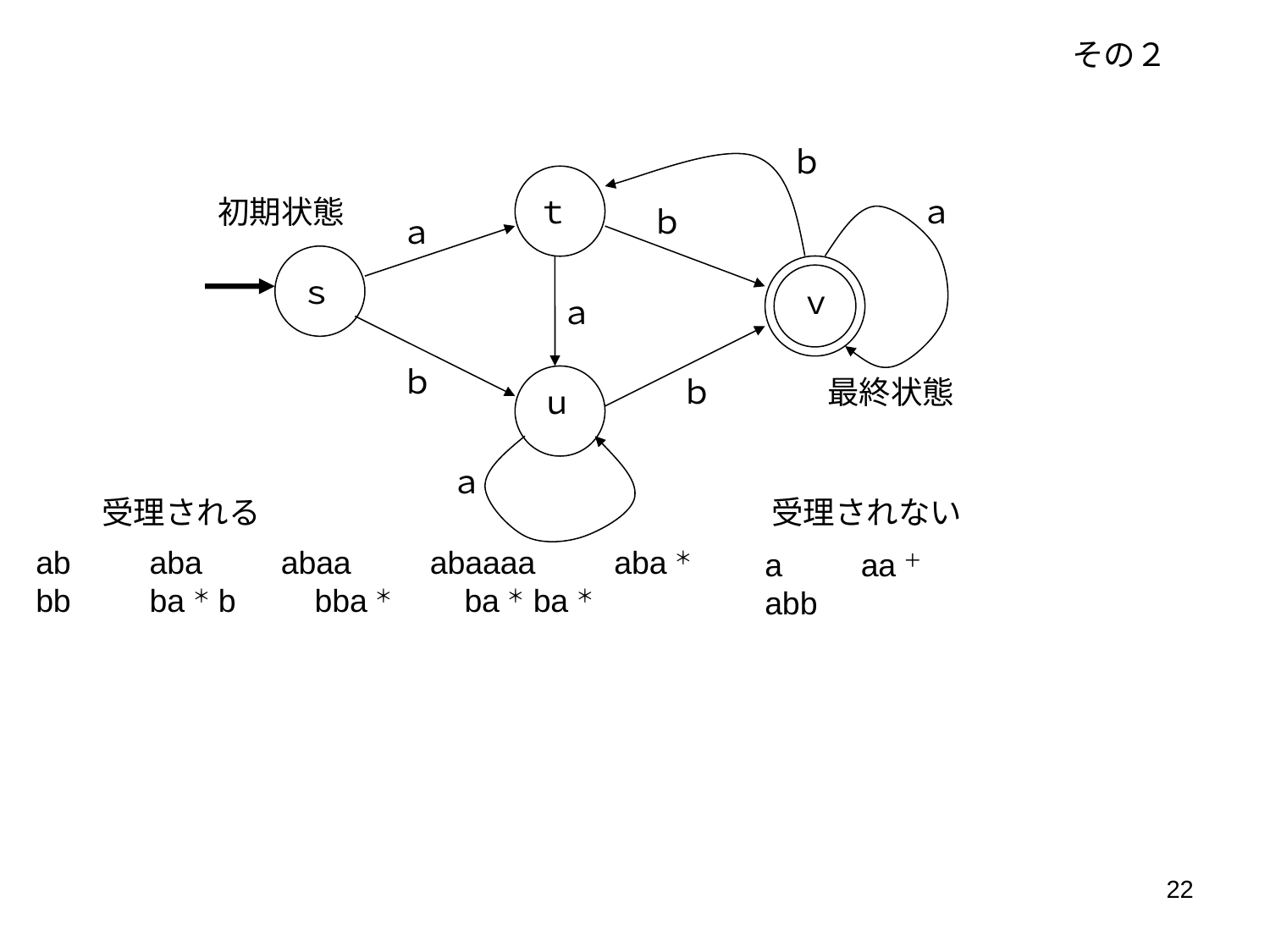

その２
ｂ

初期状態
ｔ
ａ
ｂ

ａ

ｓ
ｖ

ａ

ｂ

ｂ
最終状態
ｕ

ａ
受理される
受理されない
ab　　aba　　abaa　　abaaaa　　aba＊
bb　　ba＊b　　bba＊　　ba＊ba＊
a　　aa＋　　abb
22